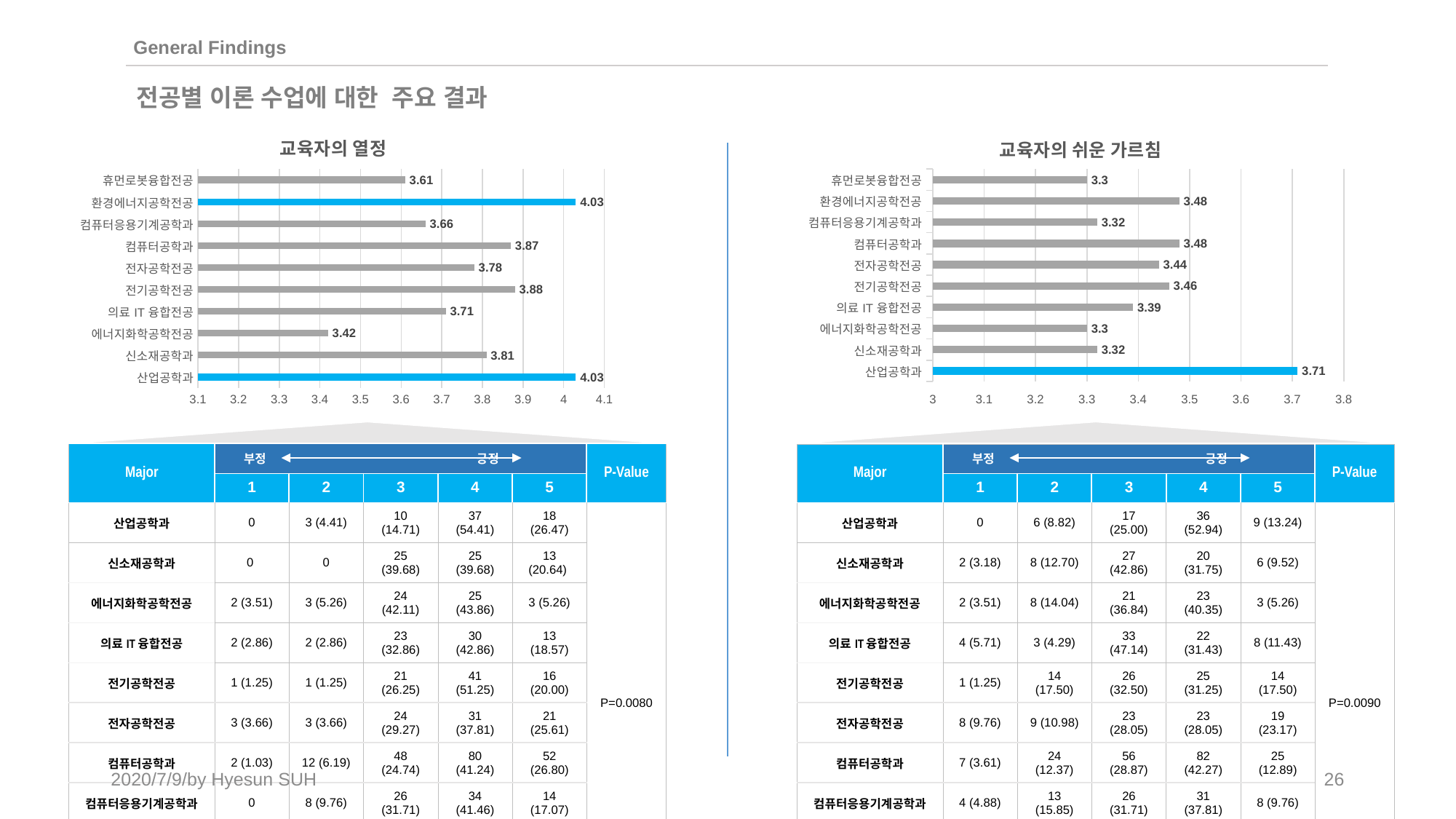

General Findings
전공별 이론 수업에 대한  주요 결과

### Chart: 교육자의 열정

| Category | Mean |
|---|---|
| 산업공학과 | 4.03 |
| 신소재공학과 | 3.81 |
| 에너지화학공학전공 | 3.42 |
| 의료IT융합전공 | 3.71 |
| 전기공학전공 | 3.88 |
| 전자공학전공 | 3.78 |
| 컴퓨터공학과 | 3.87 |
| 컴퓨터응용기계공학과 | 3.66 |
| 환경에너지공학전공 | 4.03 |
| 휴먼로봇융합전공 | 3.61 |

### Chart:

| Category | 교육자의 쉬운 가르침 |
|---|---|
| 산업공학과 | 3.71 |
| 신소재공학과 | 3.32 |
| 에너지화학공학전공 | 3.3 |
| 의료IT융합전공 | 3.39 |
| 전기공학전공 | 3.46 |
| 전자공학전공 | 3.44 |
| 컴퓨터공학과 | 3.48 |
| 컴퓨터응용기계공학과 | 3.32 |
| 환경에너지공학전공 | 3.48 |
| 휴먼로봇융합전공 | 3.3 |

| Major |  |  |  |  |  | P-Value |
| --- | --- | --- | --- | --- | --- | --- |
|  | 1 | 2 | 3 | 4 | 5 |  |
| 산업공학과 | 0 | 3 (4.41) | 10 (14.71) | 37 (54.41) | 18 (26.47) | P=0.0080 |
| 신소재공학과 | 0 | 0 | 25 (39.68) | 25 (39.68) | 13 (20.64) |  |
| 에너지화학공학전공 | 2 (3.51) | 3 (5.26) | 24 (42.11) | 25 (43.86) | 3 (5.26) |  |
| 의료IT융합전공 | 2 (2.86) | 2 (2.86) | 23 (32.86) | 30 (42.86) | 13 (18.57) |  |
| 전기공학전공 | 1 (1.25) | 1 (1.25) | 21 (26.25) | 41 (51.25) | 16 (20.00) |  |
| 전자공학전공 | 3 (3.66) | 3 (3.66) | 24 (29.27) | 31 (37.81) | 21 (25.61) |  |
| 컴퓨터공학과 | 2 (1.03) | 12 (6.19) | 48 (24.74) | 80 (41.24) | 52 (26.80) |  |
| 컴퓨터응용기계공학과 | 0 | 8 (9.76) | 26 (31.71) | 34 (41.46) | 14 (17.07) |  |
| 환경에너지공학전공 | 0 | 1 (1.52) | 13 (19.70) | 35 (53.03) | 17 (25.76) |  |
| 휴먼로봇융합전공 | 2 (3.13) | 5 (7.81) | 18 (28.13) | 30 (46.88) | 9 (14.06) |  |
| Major |  |  |  |  |  | P-Value |
| --- | --- | --- | --- | --- | --- | --- |
|  | 1 | 2 | 3 | 4 | 5 |  |
| 산업공학과 | 0 | 6 (8.82) | 17 (25.00) | 36 (52.94) | 9 (13.24) | P=0.0090 |
| 신소재공학과 | 2 (3.18) | 8 (12.70) | 27 (42.86) | 20 (31.75) | 6 (9.52) |  |
| 에너지화학공학전공 | 2 (3.51) | 8 (14.04) | 21 (36.84) | 23 (40.35) | 3 (5.26) |  |
| 의료IT융합전공 | 4 (5.71) | 3 (4.29) | 33 (47.14) | 22 (31.43) | 8 (11.43) |  |
| 전기공학전공 | 1 (1.25) | 14 (17.50) | 26 (32.50) | 25 (31.25) | 14 (17.50) |  |
| 전자공학전공 | 8 (9.76) | 9 (10.98) | 23 (28.05) | 23 (28.05) | 19 (23.17) |  |
| 컴퓨터공학과 | 7 (3.61) | 24 (12.37) | 56 (28.87) | 82 (42.27) | 25 (12.89) |  |
| 컴퓨터응용기계공학과 | 4 (4.88) | 13 (15.85) | 26 (31.71) | 31 (37.81) | 8 (9.76) |  |
| 환경에너지공학전공 | 4 (6.06) | 4 (6.06) | 23 (34.85) | 26 (39.39) | 9 (13.64) |  |
| 휴먼로봇융합전공 | 1 (1.56) | 9 (14.06) | 27 (42.19) | 24 (37.50) | 3 (4.69) |  |
부정                                                             긍정
부정                                                             긍정
2020/7/9/by Hyesun SUH
26